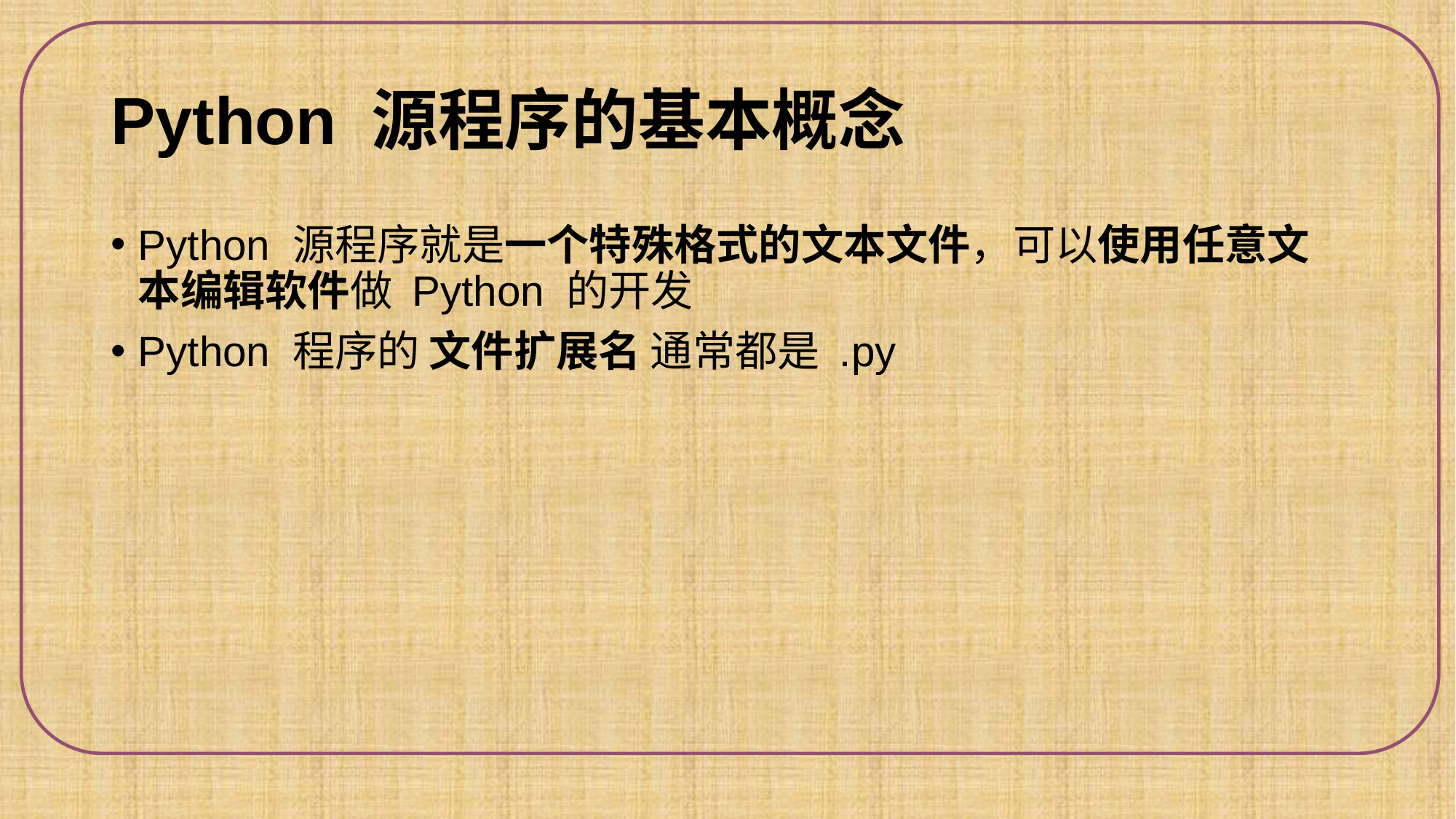

# Python 源程序的基本概念
Python 源程序就是一个特殊格式的文本文件，可以使用任意文本编辑软件做 Python 的开发
Python 程序的 文件扩展名 通常都是 .py